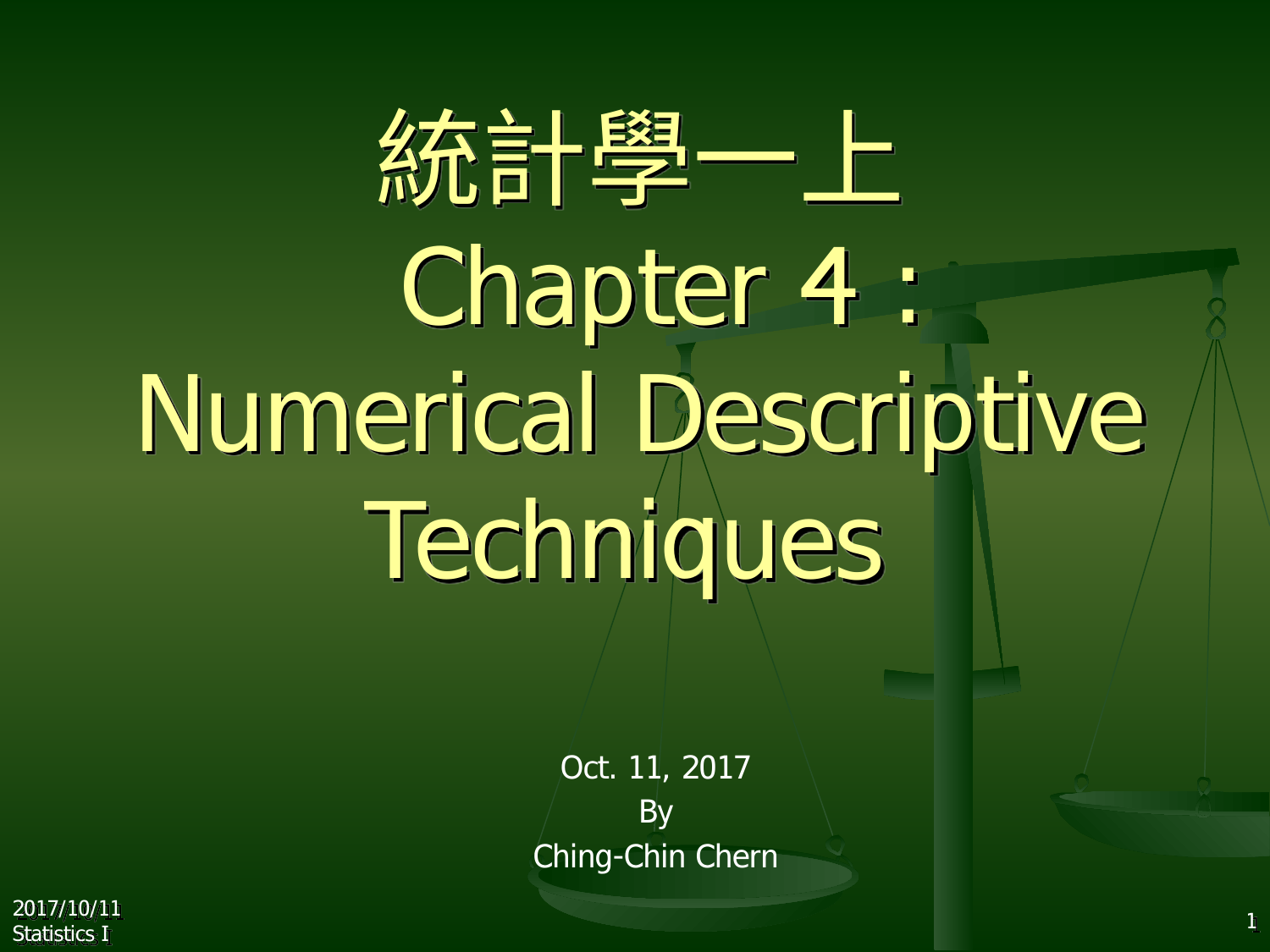

# 統計學一上 Chapter 4 : Numerical Descriptive Techniques
Oct. 11, 2017
By
Ching-Chin Chern
2017/10/11
Statistics I
1